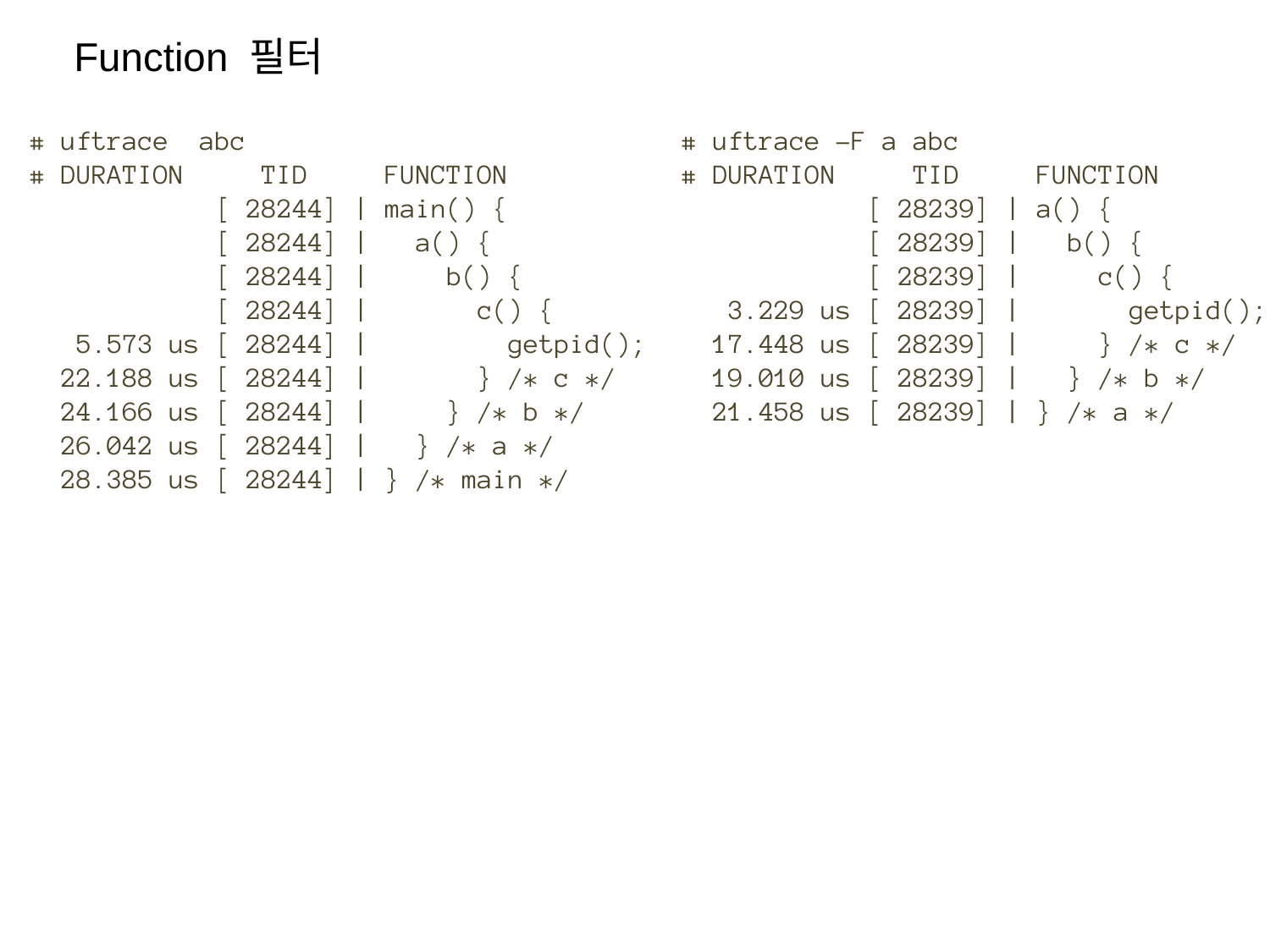

Function 필터
# uftrace  abc
# DURATION     TID     FUNCTION
            [ 28244] | main() {
            [ 28244] |   a() {
            [ 28244] |     b() {
            [ 28244] |       c() {
   5.573 us [ 28244] |         getpid();
  22.188 us [ 28244] |       } /* c */
  24.166 us [ 28244] |     } /* b */
  26.042 us [ 28244] |   } /* a */
  28.385 us [ 28244] | } /* main */

# uftrace -F a abc
# DURATION     TID     FUNCTION
            [ 28239] | a() {
            [ 28239] |   b() {
            [ 28239] |     c() {
   3.229 us [ 28239] |       getpid();
  17.448 us [ 28239] |     } /* c */
  19.010 us [ 28239] |   } /* b */
  21.458 us [ 28239] | } /* a */